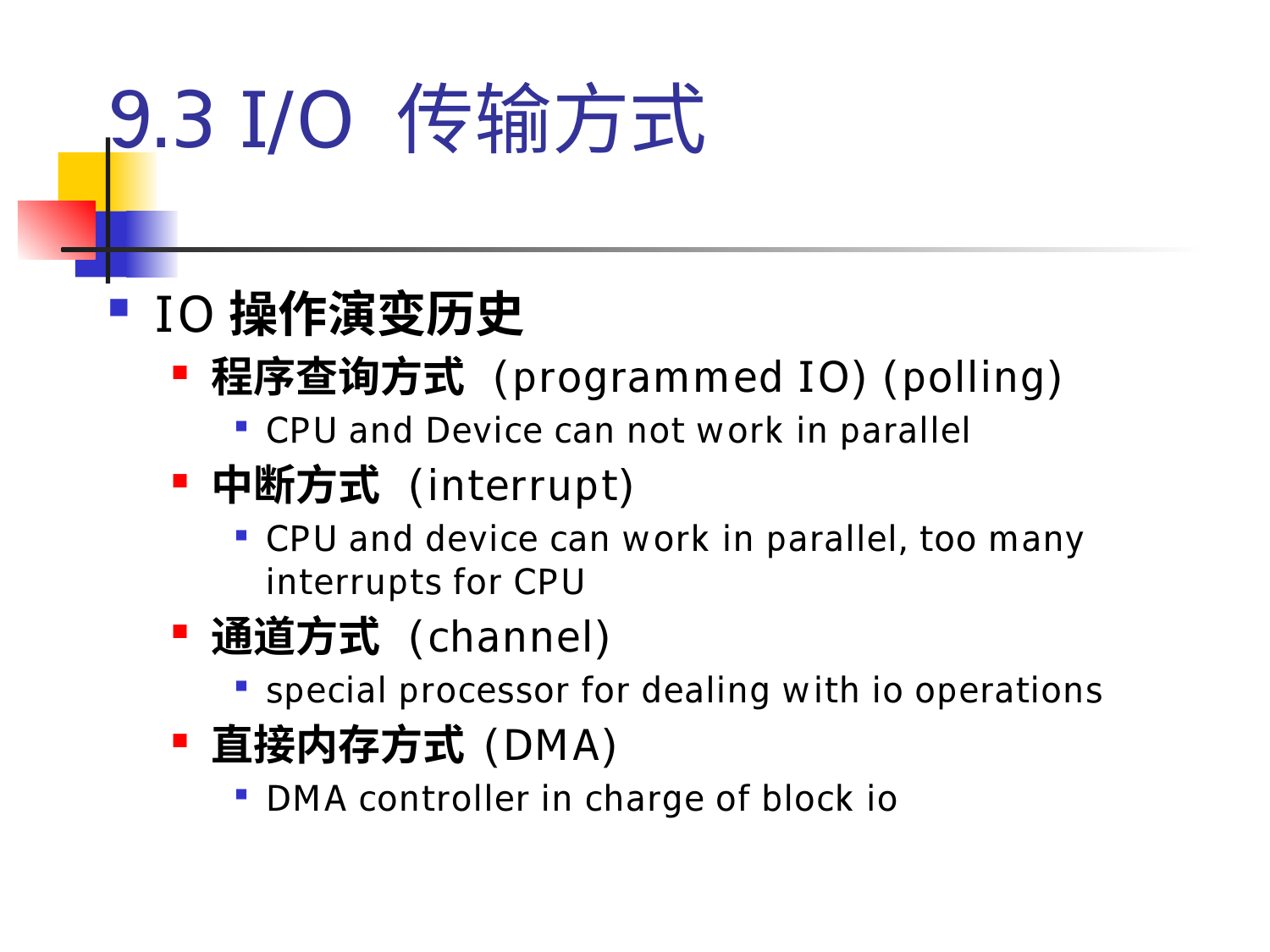

# 9.3 I/O 传输方式
IO操作演变历史
程序查询方式  (programmed IO) (polling)
CPU and Device can not work in parallel
中断方式  (interrupt)
CPU and device can work in parallel, too many interrupts for CPU
通道方式  (channel)
special processor for dealing with io operations
直接内存方式 (DMA)
DMA controller in charge of block io